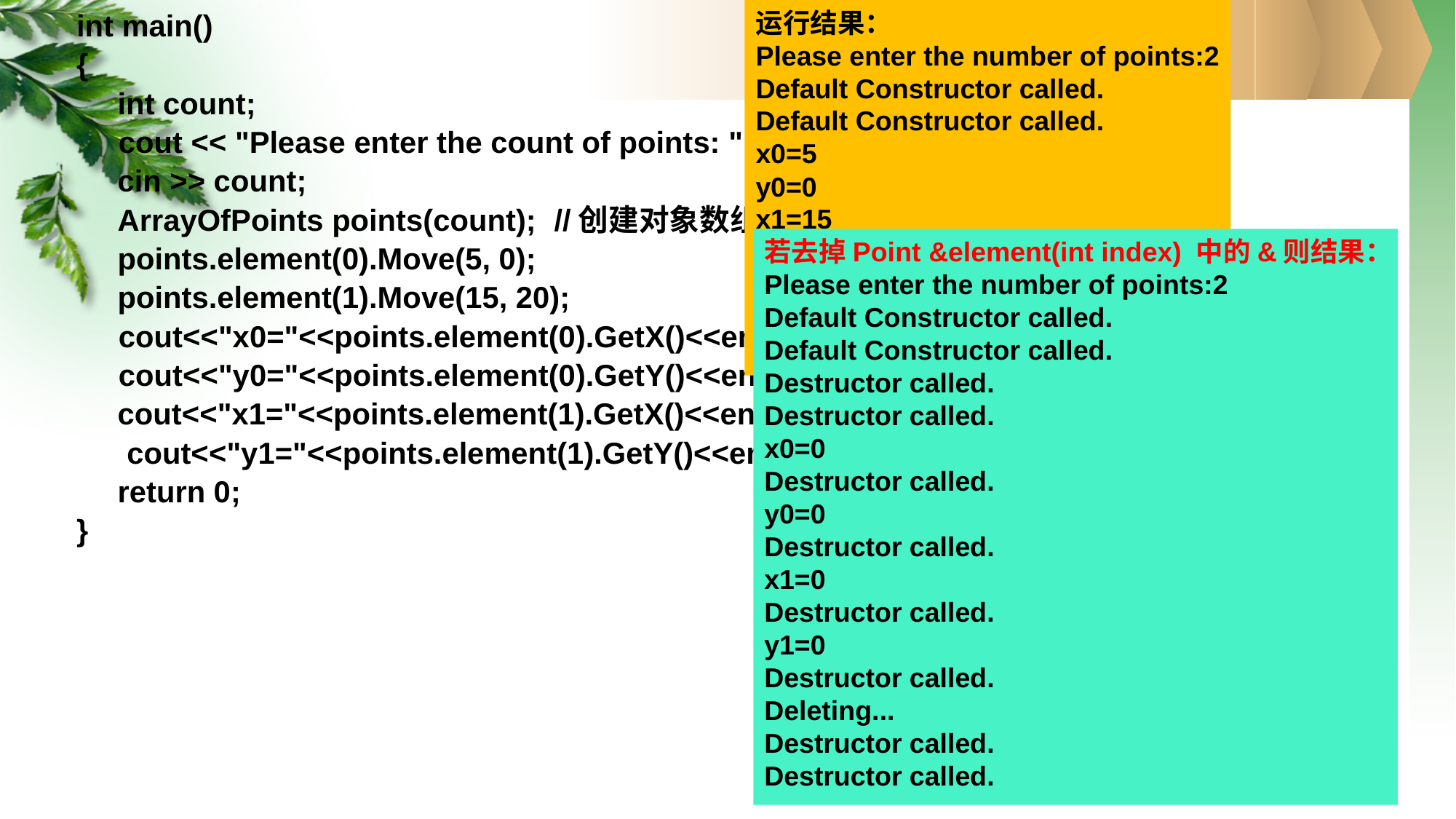

运行结果：
Please enter the number of points:2
Default Constructor called.
Default Constructor called.
x0=5
y0=0
x1=15
y1=20
Deleting...
Destructor called.
Destructor called.

int main()
{
	int count;
     cout << "Please enter the count of points: ";
	cin >> count;
	ArrayOfPoints points(count);	//创建对象数组
	points.element(0).Move(5, 0);
	points.element(1).Move(15, 20);
     cout<<"x0="<<points.element(0).GetX()<<endl;
     cout<<"y0="<<points.element(0).GetY()<<endl;
	cout<<"x1="<<points.element(1).GetX()<<endl;
      cout<<"y1="<<points.element(1).GetY()<<endl;
	return 0;
}

若去掉Point &element(int index) 中的&则结果：
Please enter the number of points:2
Default Constructor called.
Default Constructor called.
Destructor called.
Destructor called.
x0=0
Destructor called.
y0=0
Destructor called.
x1=0
Destructor called.
y1=0
Destructor called.
Deleting...
Destructor called.
Destructor called.